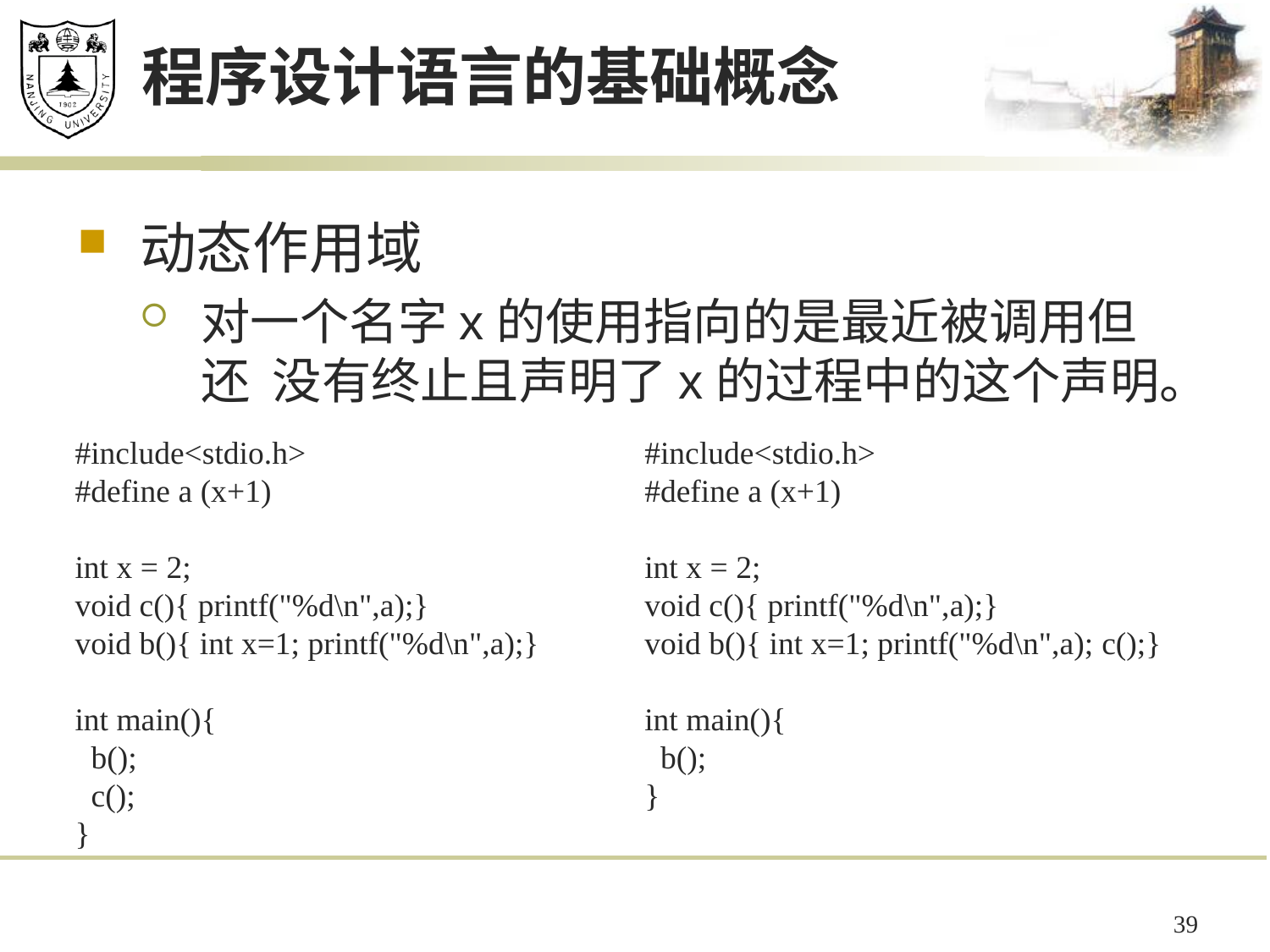

# 程序设计语言的基础概念
动态作用域
对一个名字x的使用指向的是最近被调用但还  没有终止且声明了x的过程中的这个声明。
#include<stdio.h>
#define a (x+1)

int x = 2;
void c(){ printf("%d\n",a);}
void b(){ int x=1; printf("%d\n",a);}

int main(){
  b();
  c();
}
#include<stdio.h>
#define a (x+1)

int x = 2;
void c(){ printf("%d\n",a);}
void b(){ int x=1; printf("%d\n",a); c();}

int main(){
  b();
}